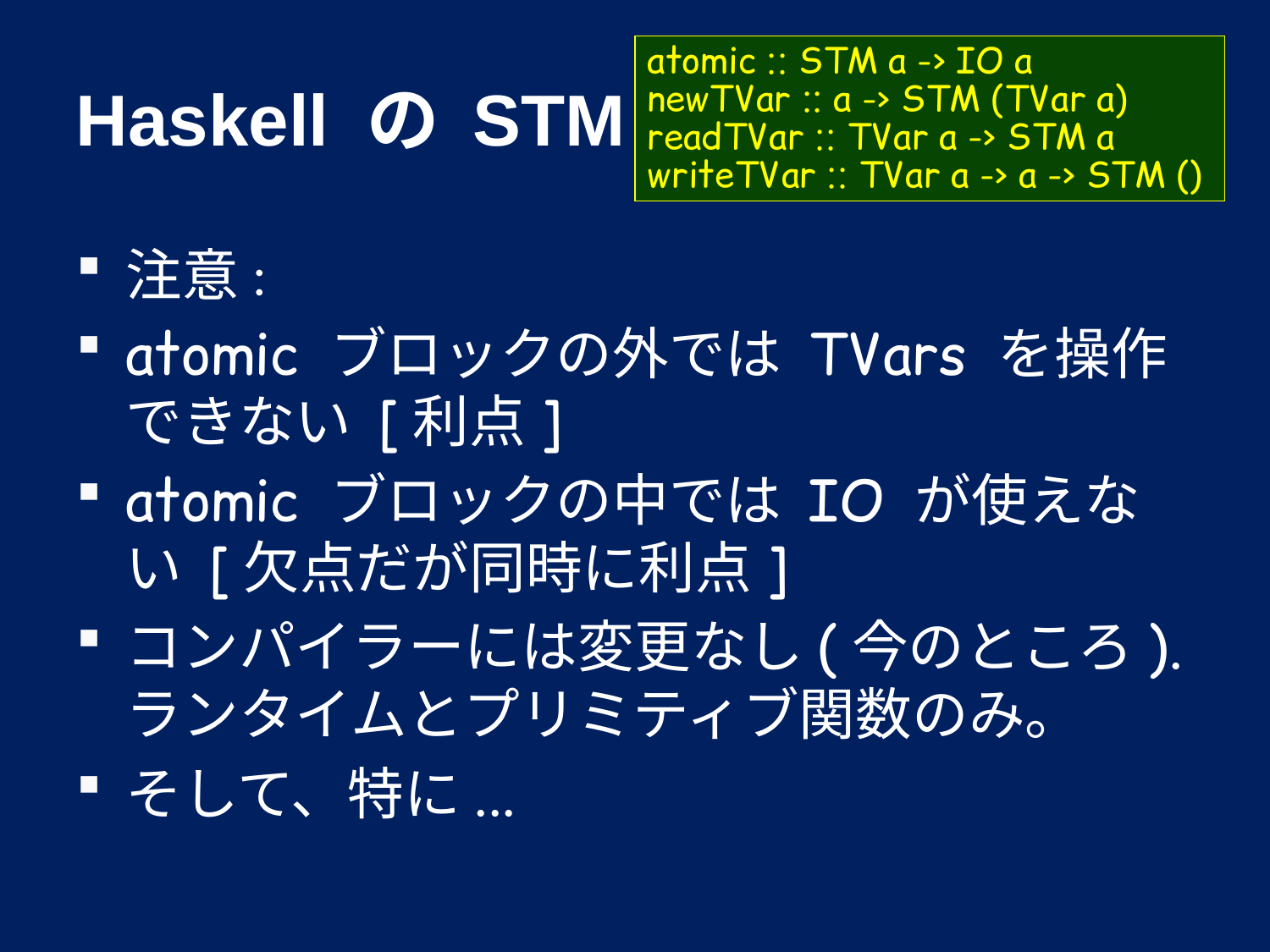

atomic :: STM a -> IO a
newTVar :: a -> STM (TVar a)
readTVar :: TVar a -> STM a
writeTVar :: TVar a -> a -> STM ()
# Haskell の STM
注意:
atomic ブロックの外では TVars を操作できない [利点]
atomic ブロックの中では IO が使えない [欠点だが同時に利点]
コンパイラーには変更なし(今のところ).ランタイムとプリミティブ関数のみ。
そして、特に...